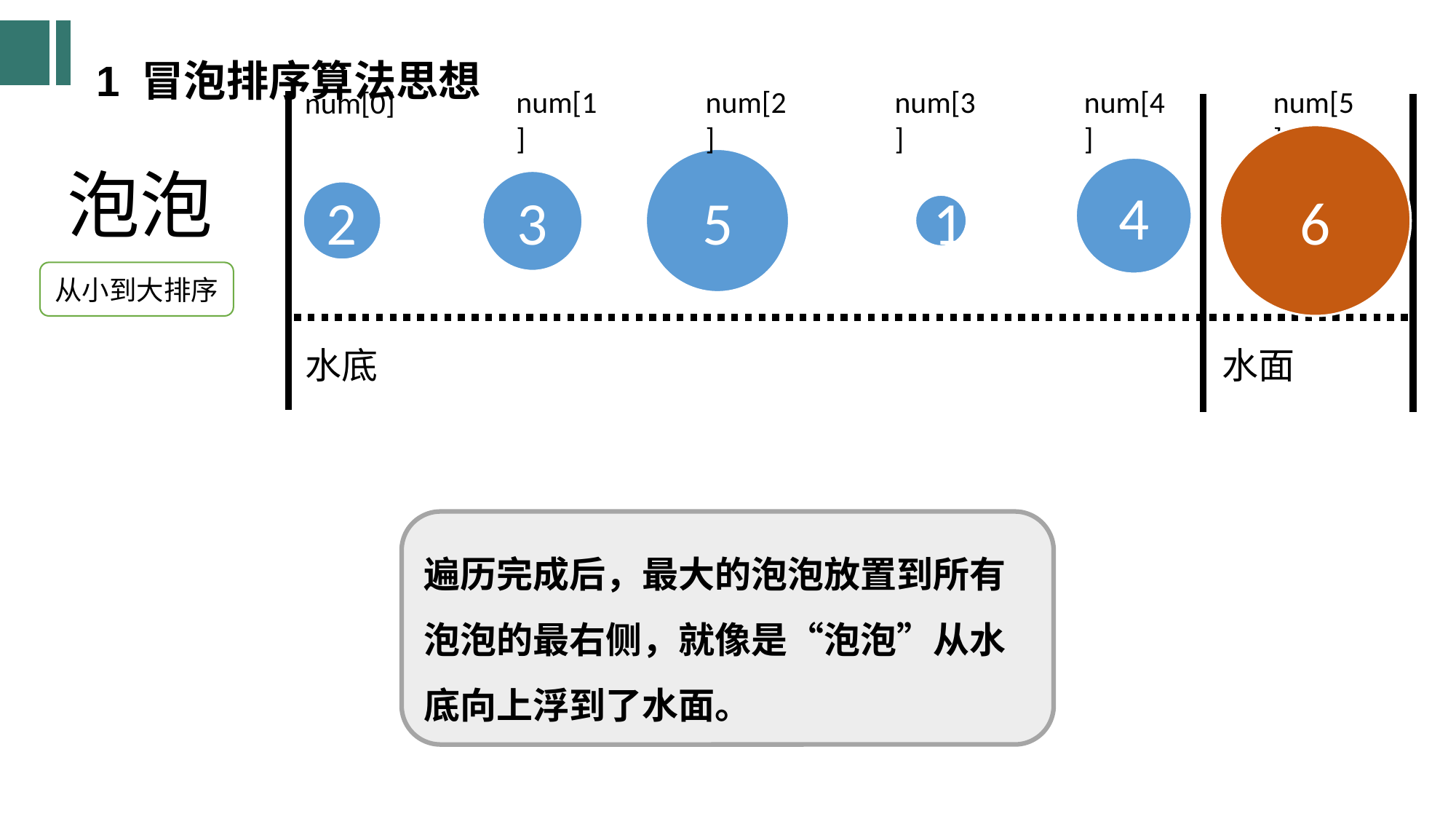

1 冒泡排序算法思想

num[0]
num[1]
num[2]
num[3]
num[4]
num[5]
6
6
5
泡泡
4
3
2
1
从小到大排序
水底
水面
遍历完成后，最大的泡泡放置到所有泡泡的最右侧，就像是“泡泡”从水底向上浮到了水面。